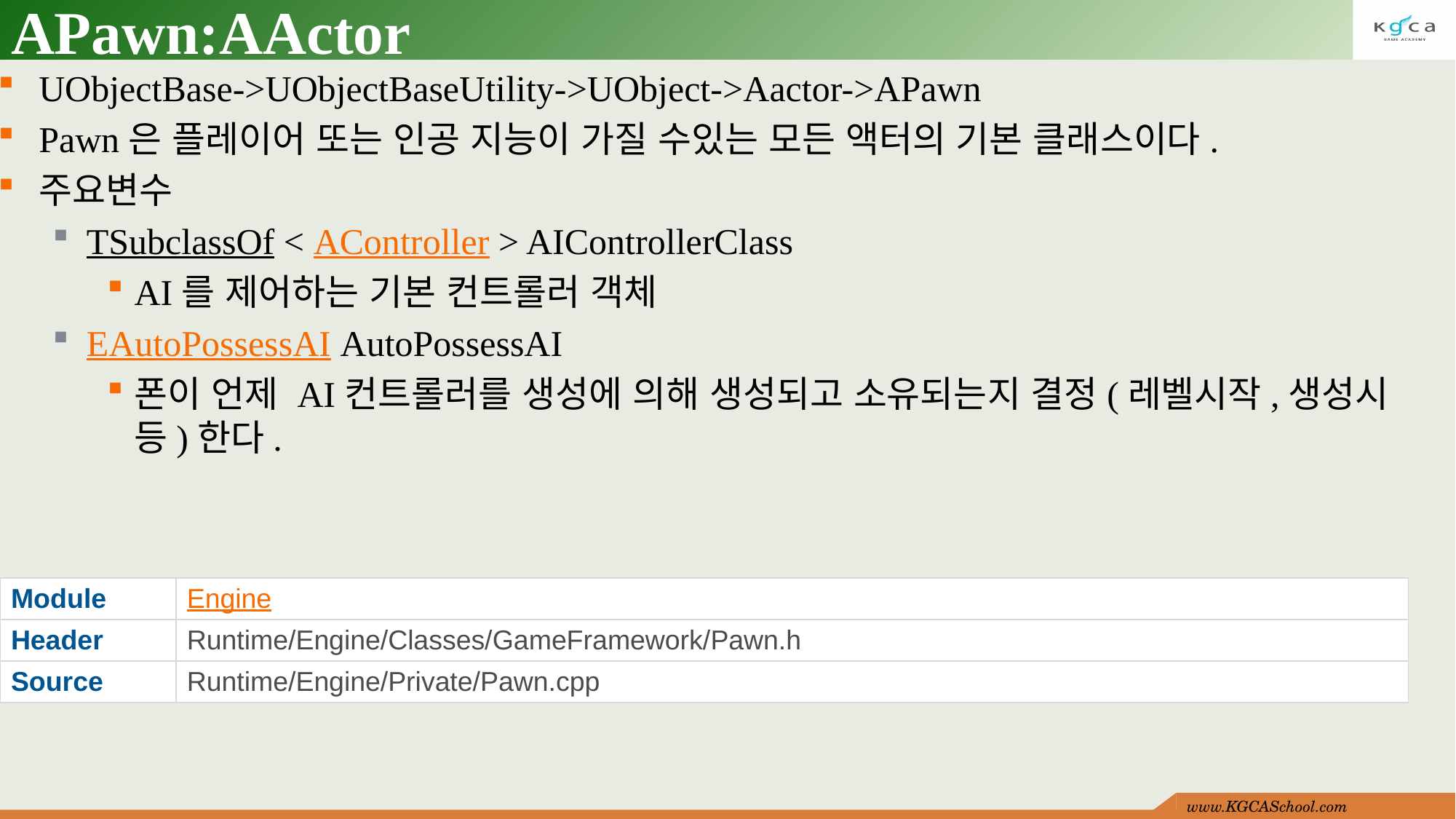

# APawn:AActor
UObjectBase->UObjectBaseUtility->UObject->Aactor->APawn
Pawn은 플레이어 또는 인공 지능이 가질 수있는 모든 액터의 기본 클래스이다.
주요변수
TSubclassOf < AController > AIControllerClass
AI를 제어하는 기본 컨트롤러 객체
EAutoPossessAI AutoPossessAI
폰이 언제 AI컨트롤러를 생성에 의해 생성되고 소유되는지 결정(레벨시작,생성시등)한다.
| Module | Engine |
| --- | --- |
| Header | Runtime/Engine/Classes/GameFramework/Pawn.h |
| Source | Runtime/Engine/Private/Pawn.cpp |